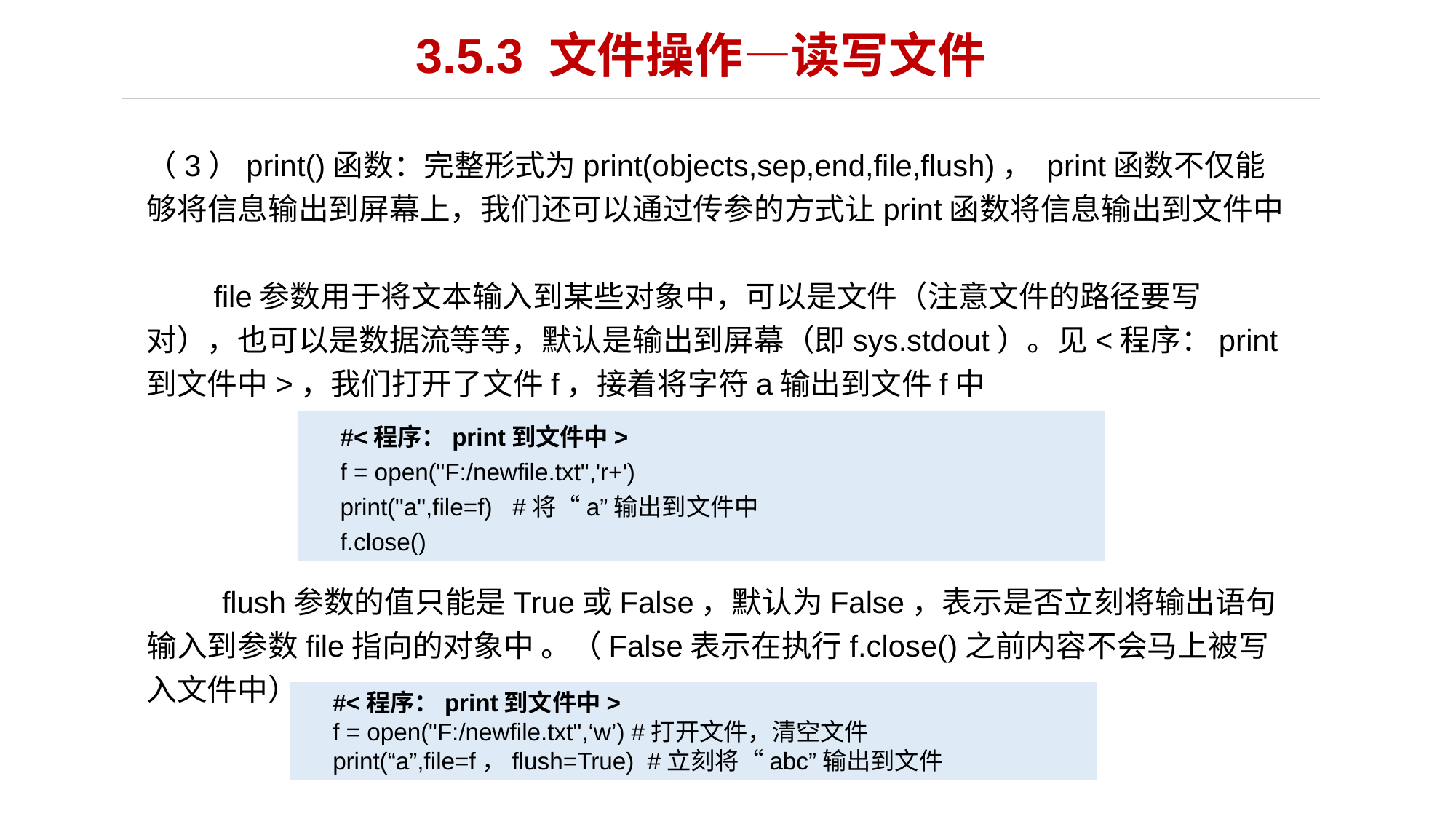

3.5.3 文件操作—读写文件
（3）print()函数：完整形式为print(objects,sep,end,file,flush)， print函数不仅能够将信息输出到屏幕上，我们还可以通过传参的方式让print函数将信息输出到文件中

        file参数用于将文本输入到某些对象中，可以是文件（注意文件的路径要写对），也可以是数据流等等，默认是输出到屏幕（即sys.stdout）。见<程序：print到文件中>，我们打开了文件f，接着将字符a输出到文件f中

         flush参数的值只能是True或False，默认为False，表示是否立刻将输出语句输入到参数file指向的对象中 。（False表示在执行f.close()之前内容不会马上被写入文件中）
#<程序：print到文件中>
f = open("F:/newfile.txt",'r+')
print("a",file=f)   #将“a”输出到文件中
f.close()
#<程序：print到文件中>
f = open("F:/newfile.txt",‘w’) #打开文件，清空文件
print(“a”,file=f，flush=True)  #立刻将“abc”输出到文件